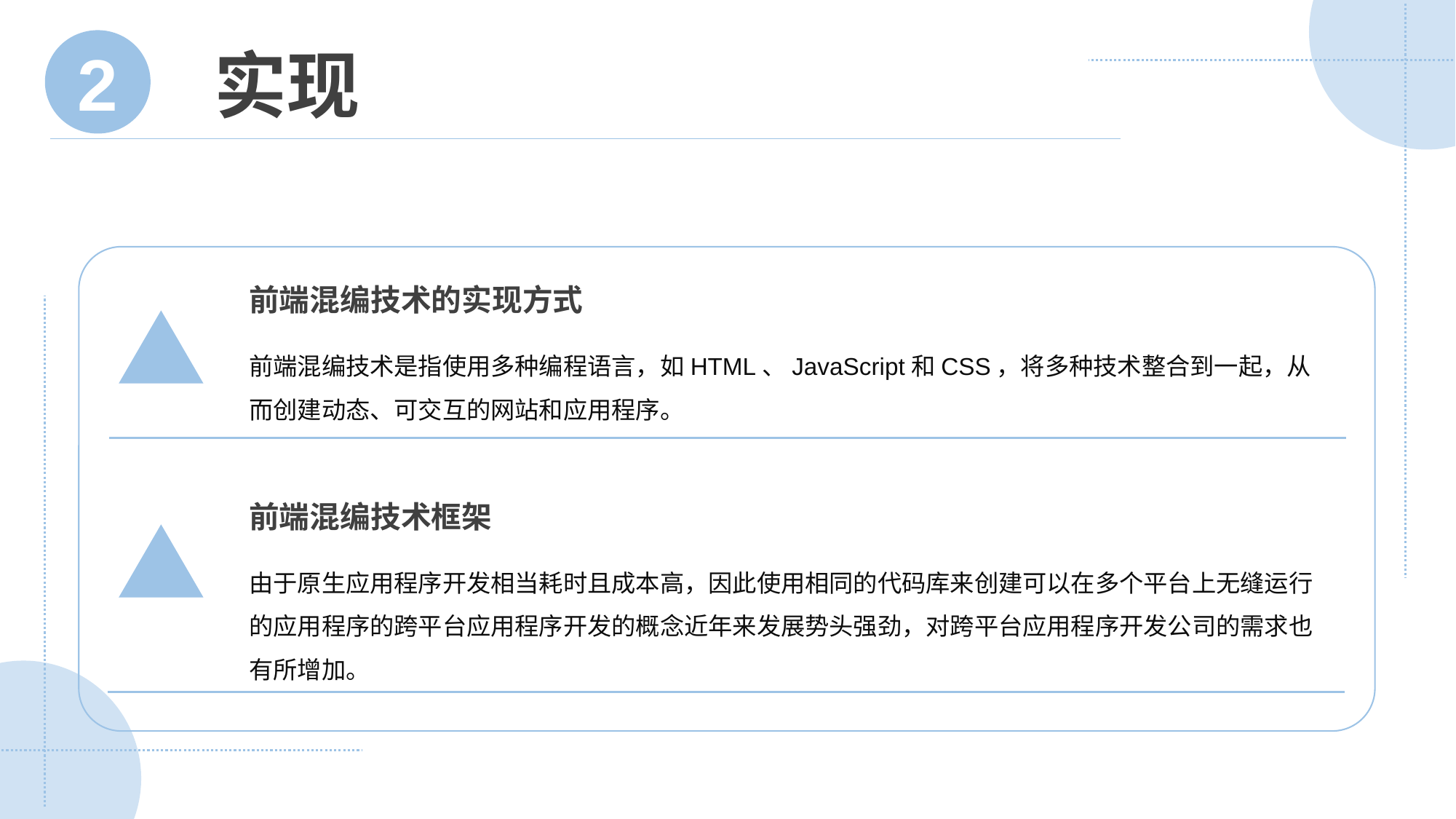

2
实现

前端混编技术的实现方式

前端混编技术是指使用多种编程语言，如HTML、JavaScript和CSS，将多种技术整合到一起，从而创建动态、可交互的网站和应用程序。
前端混编技术框架

由于原生应用程序开发相当耗时且成本高，因此使用相同的代码库来创建可以在多个平台上无缝运行的应用程序的跨平台应用程序开发的概念近年来发展势头强劲，对跨平台应用程序开发公司的需求也有所增加。